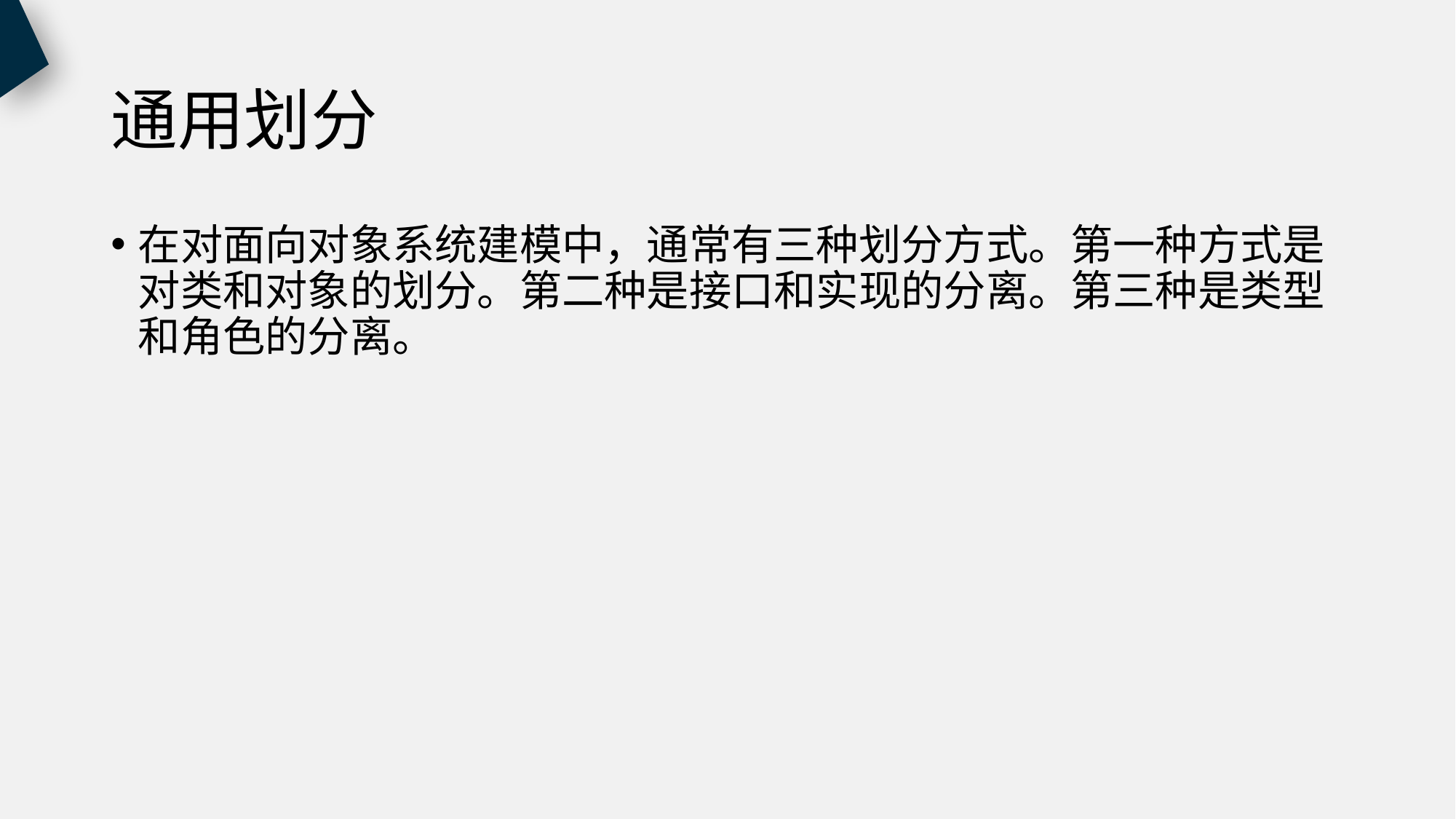

# 通用划分
在对面向对象系统建模中，通常有三种划分方式。第一种方式是对类和对象的划分。第二种是接口和实现的分离。第三种是类型和角色的分离。